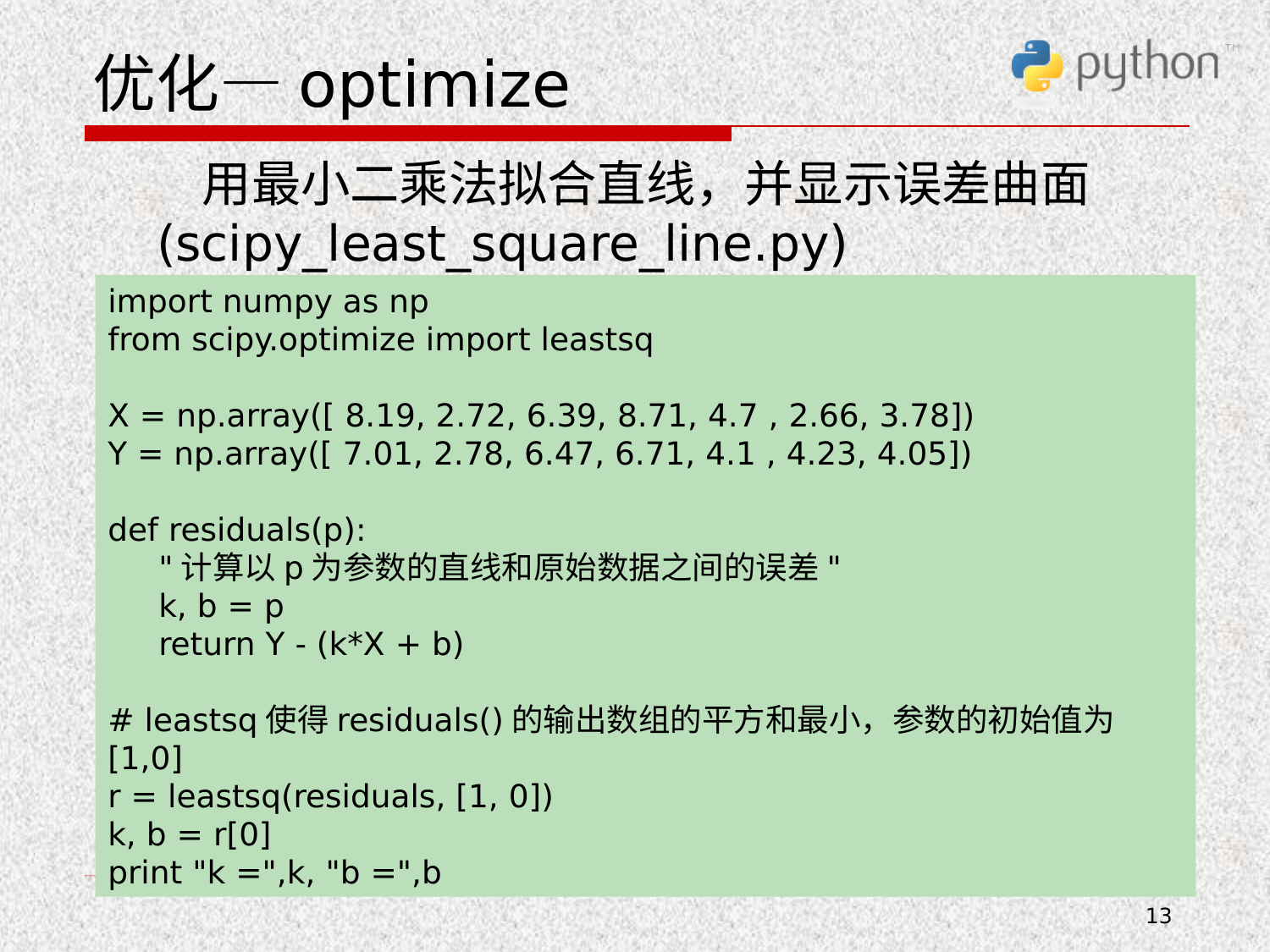

# 优化—optimize
         用最小二乘法拟合直线，并显示误差曲面(scipy_least_square_line.py)

import numpy as np
from scipy.optimize import leastsq
X = np.array([ 8.19, 2.72, 6.39, 8.71, 4.7 , 2.66, 3.78])
Y = np.array([ 7.01, 2.78, 6.47, 6.71, 4.1 , 4.23, 4.05])
def residuals(p):
     "计算以p为参数的直线和原始数据之间的误差"
     k, b = p
     return Y - (k*X + b)
# leastsq使得residuals()的输出数组的平方和最小，参数的初始值为[1,0]
r = leastsq(residuals, [1, 0])
k, b = r[0]
print "k =",k, "b =",b
13